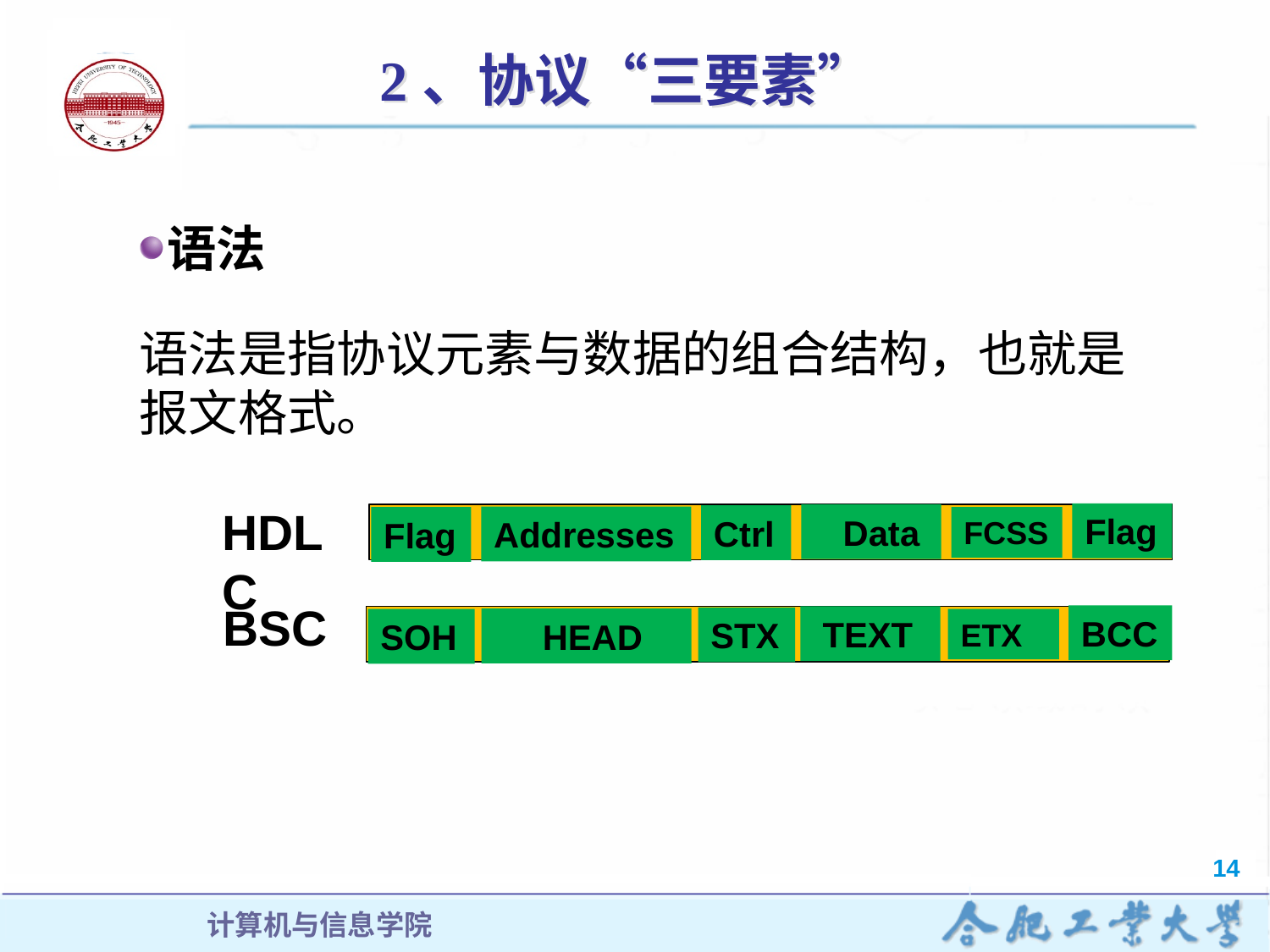

# 2、协议“三要素”
语法
语法是指协议元素与数据的组合结构，也就是 报文格式。
HDLC
Flag

   Data
Ctrl
Addresses
Flag
FCSS
BSC
BCC
 TEXT

STX
     HEAD
SOH
ETX